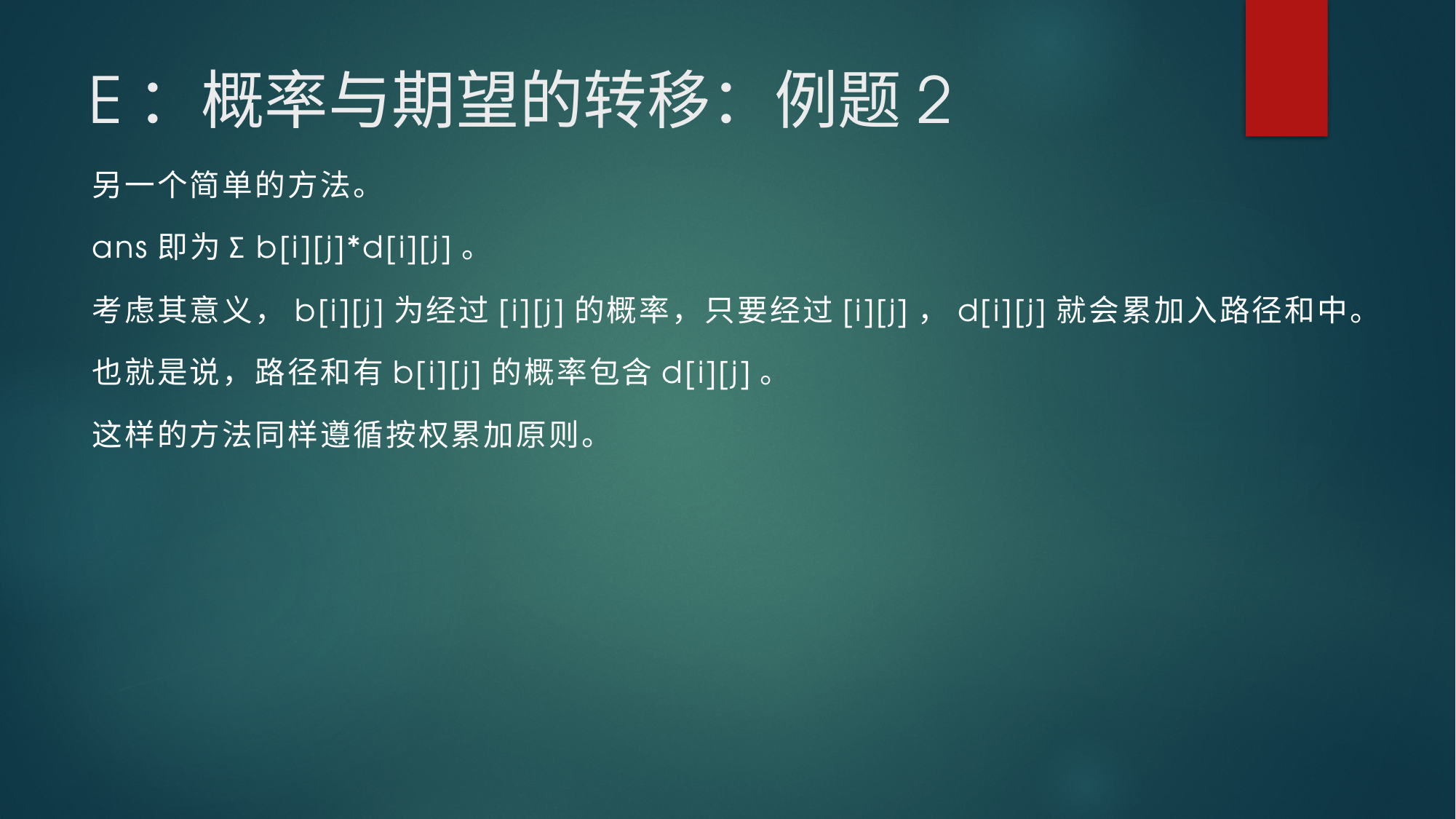

# E：概率与期望的转移：例题2
另一个简单的方法。
ans即为Σ b[i][j]*d[i][j]。
考虑其意义，b[i][j]为经过[i][j]的概率，只要经过[i][j]，d[i][j]就会累加入路径和中。
也就是说，路径和有b[i][j]的概率包含d[i][j]。
这样的方法同样遵循按权累加原则。